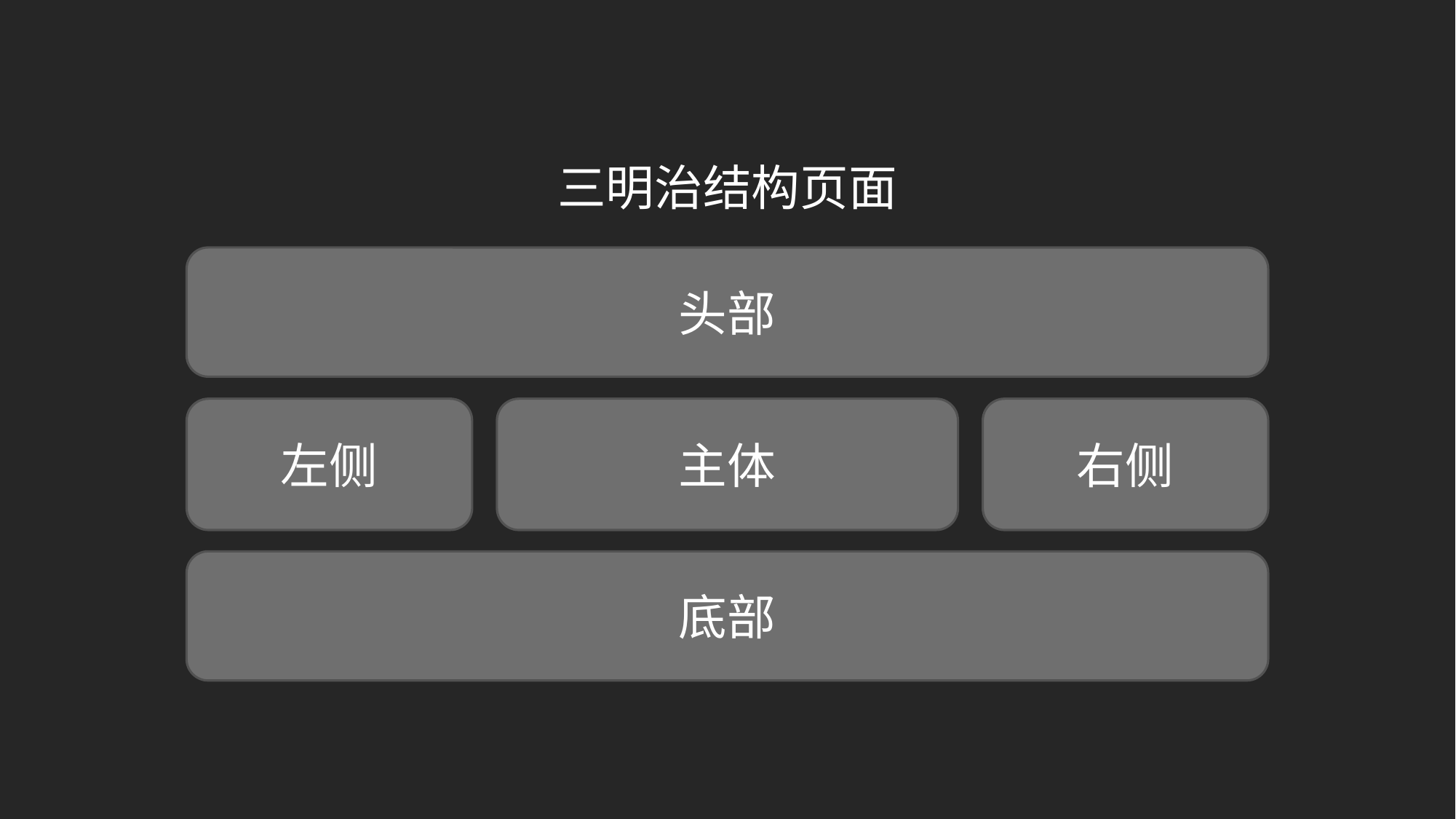

# 三明治结构页面
头部
左侧
主体
右侧
底部